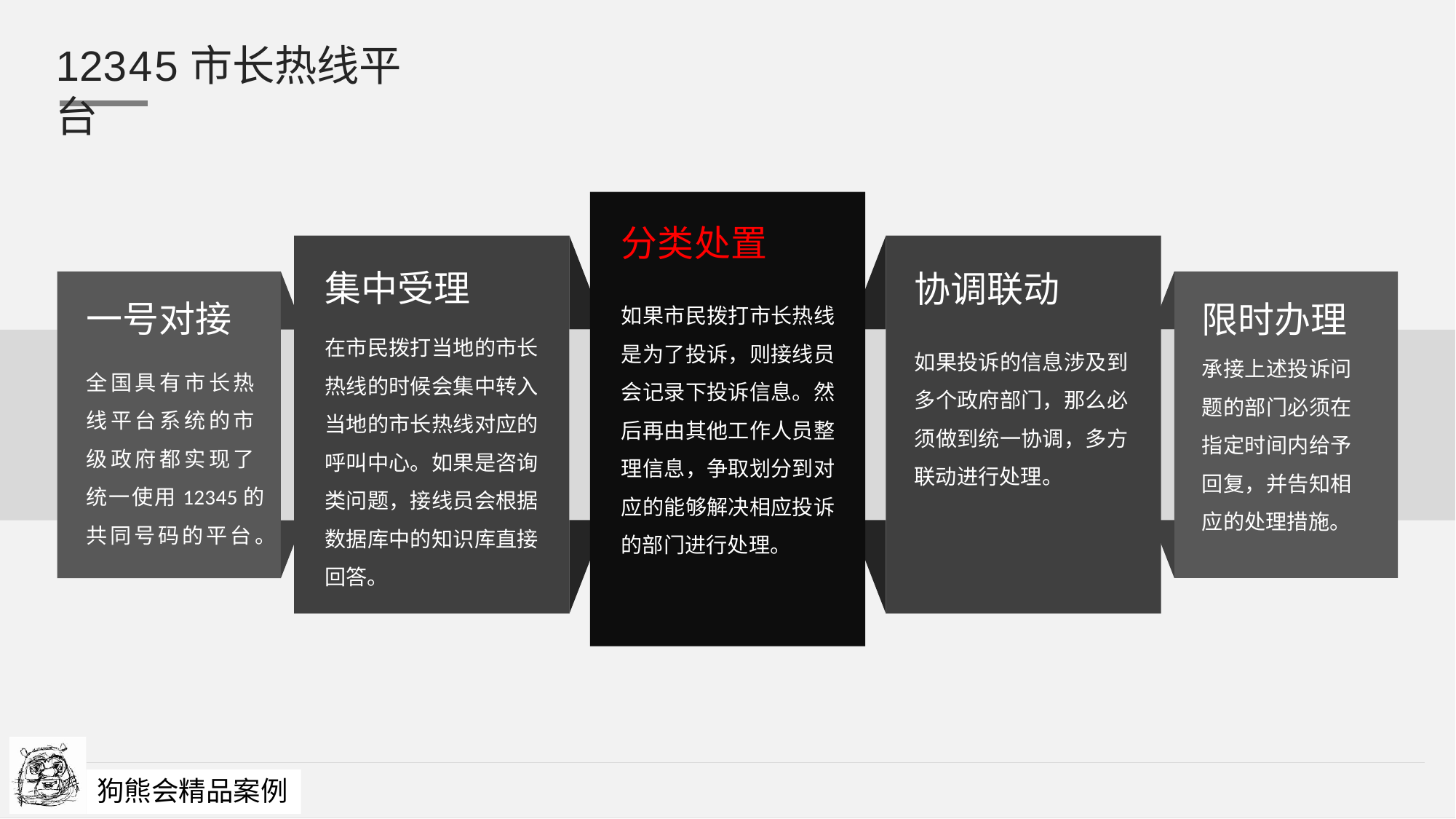

# 12345市长热线平台

分类处置
如果市民拨打市长热线 是为了投诉，则接线员 会记录下投诉信息。然 后再由其他工作人员整 理信息，争取划分到对 应的能够解决相应投诉 的部门进行处理。

集中受理
在市民拨打当地的市长 热线的时候会集中转入 当地的市长热线对应的 呼叫中心。如果是咨询 类问题，接线员会根据 数据库中的知识库直接 回答。
协调联动
如果投诉的信息涉及到 多个政府部门，那么必 须做到统一协调，多方 联动进行处理。

一号对接
全国具有市长热 线平台系统的市 级政府都实现了 统一使用12345的 共同号码的平台。
限时办理
承接上述投诉问 题的部门必须在 指定时间内给予 回复，并告知相 应的处理措施。

COMP

ANG LOGO OR NAME

狗熊会精品案例